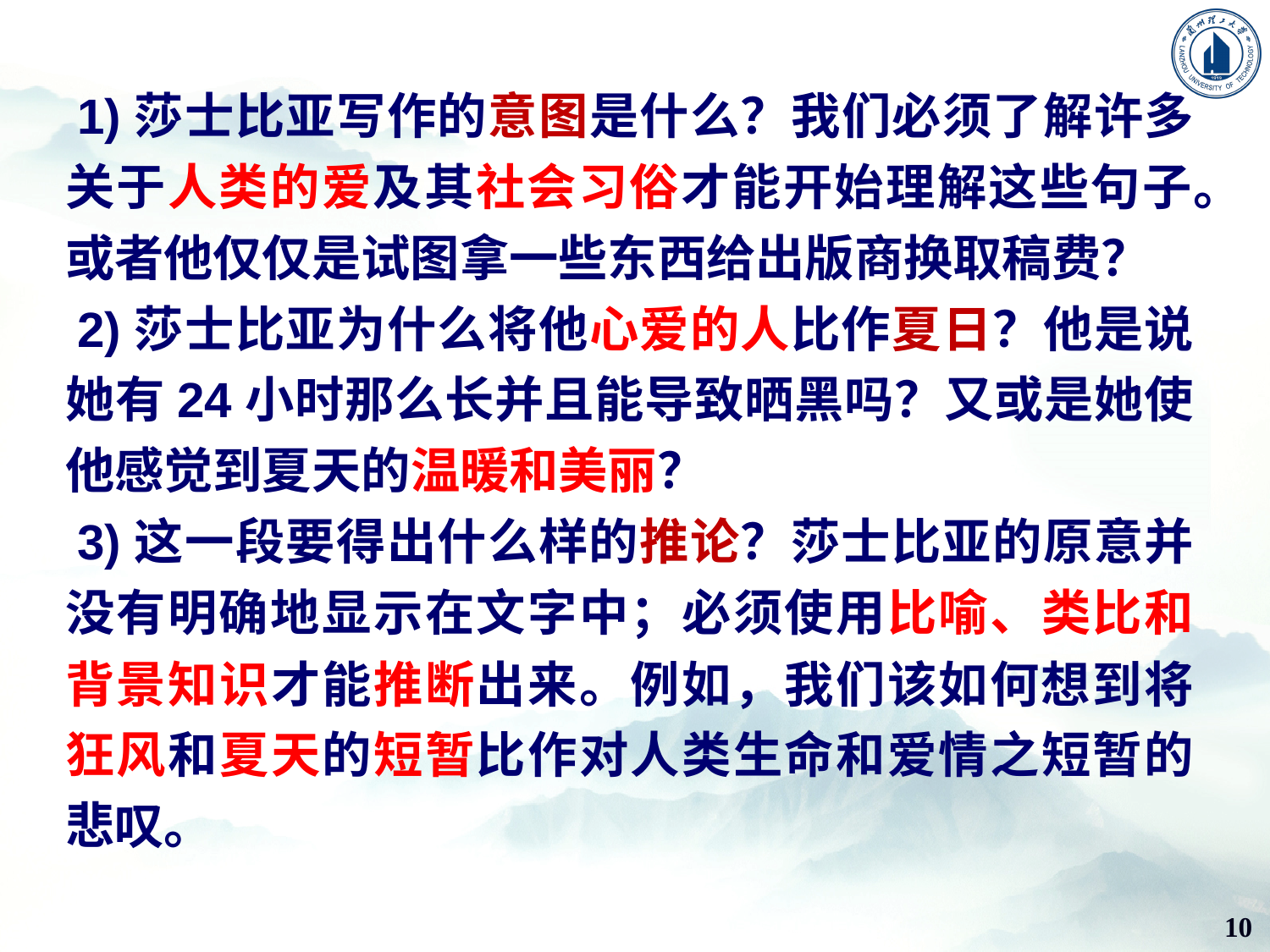

1)莎士比亚写作的意图是什么？我们必须了解许多关于人类的爱及其社会习俗才能开始理解这些句子。或者他仅仅是试图拿一些东西给出版商换取稿费？
    2)莎士比亚为什么将他心爱的人比作夏日？他是说她有24小时那么长并且能导致晒黑吗？又或是她使他感觉到夏天的温暖和美丽？
    3)这一段要得出什么样的推论？莎士比亚的原意并没有明确地显示在文字中；必须使用比喻、类比和背景知识才能推断出来。例如，我们该如何想到将狂风和夏天的短暂比作对人类生命和爱情之短暂的悲叹。
10